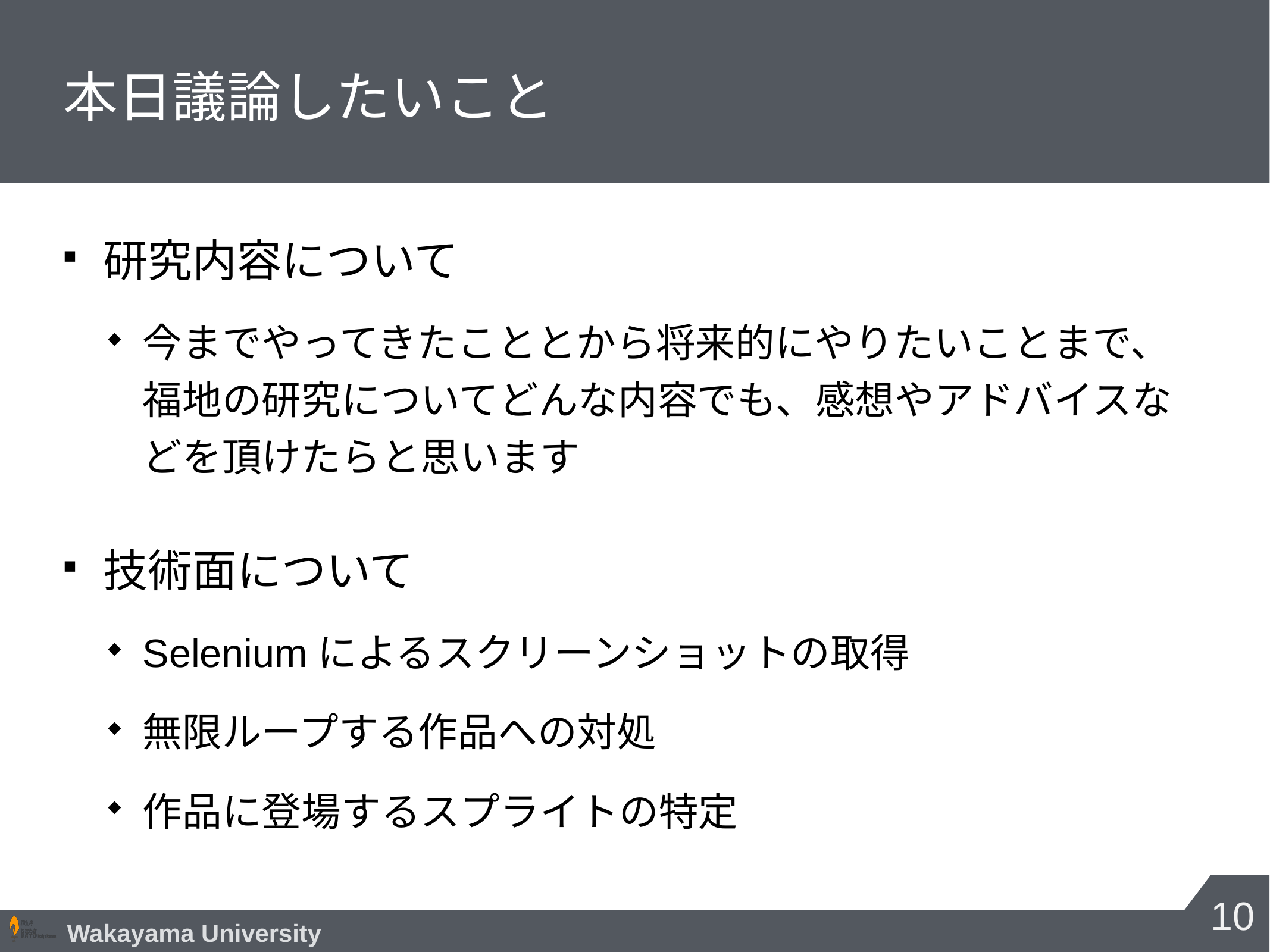

# 本日議論したいこと
研究内容について
今までやってきたこととから将来的にやりたいことまで、福地の研究についてどんな内容でも、感想やアドバイスなどを頂けたらと思います
技術面について
Seleniumによるスクリーンショットの取得
無限ループする作品への対処
作品に登場するスプライトの特定

10